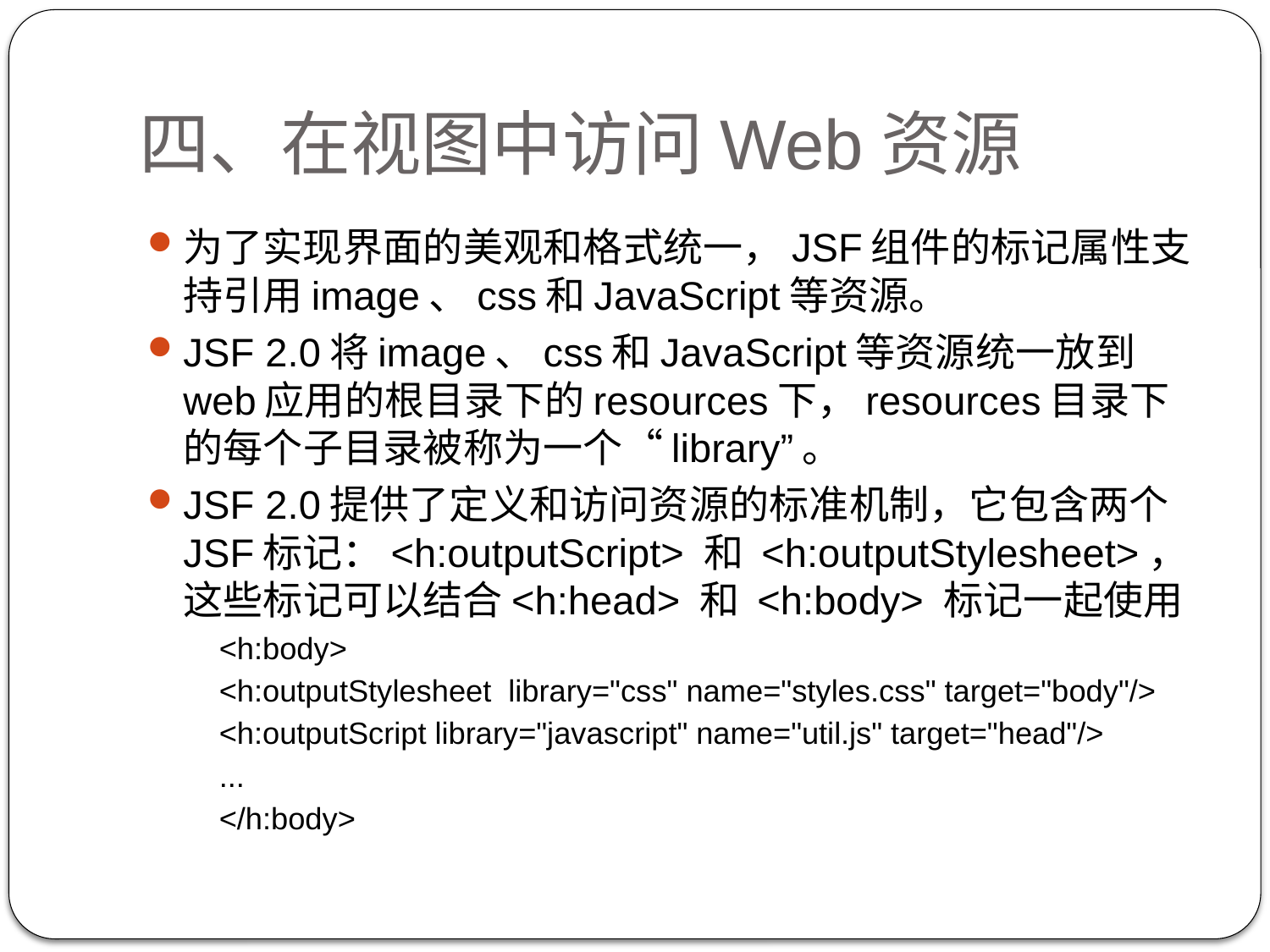

# 四、在视图中访问Web资源
为了实现界面的美观和格式统一，JSF组件的标记属性支持引用image、css和JavaScript等资源。
JSF 2.0将image、css和JavaScript等资源统一放到web应用的根目录下的resources下，resources目录下的每个子目录被称为一个“library”。
JSF 2.0提供了定义和访问资源的标准机制，它包含两个 JSF标记：<h:outputScript> 和 <h:outputStylesheet>，这些标记可以结合<h:head> 和 <h:body> 标记一起使用
<h:body>
<h:outputStylesheet  library="css" name="styles.css" target="body"/>
<h:outputScript library="javascript" name="util.js" target="head"/>
...
</h:body>